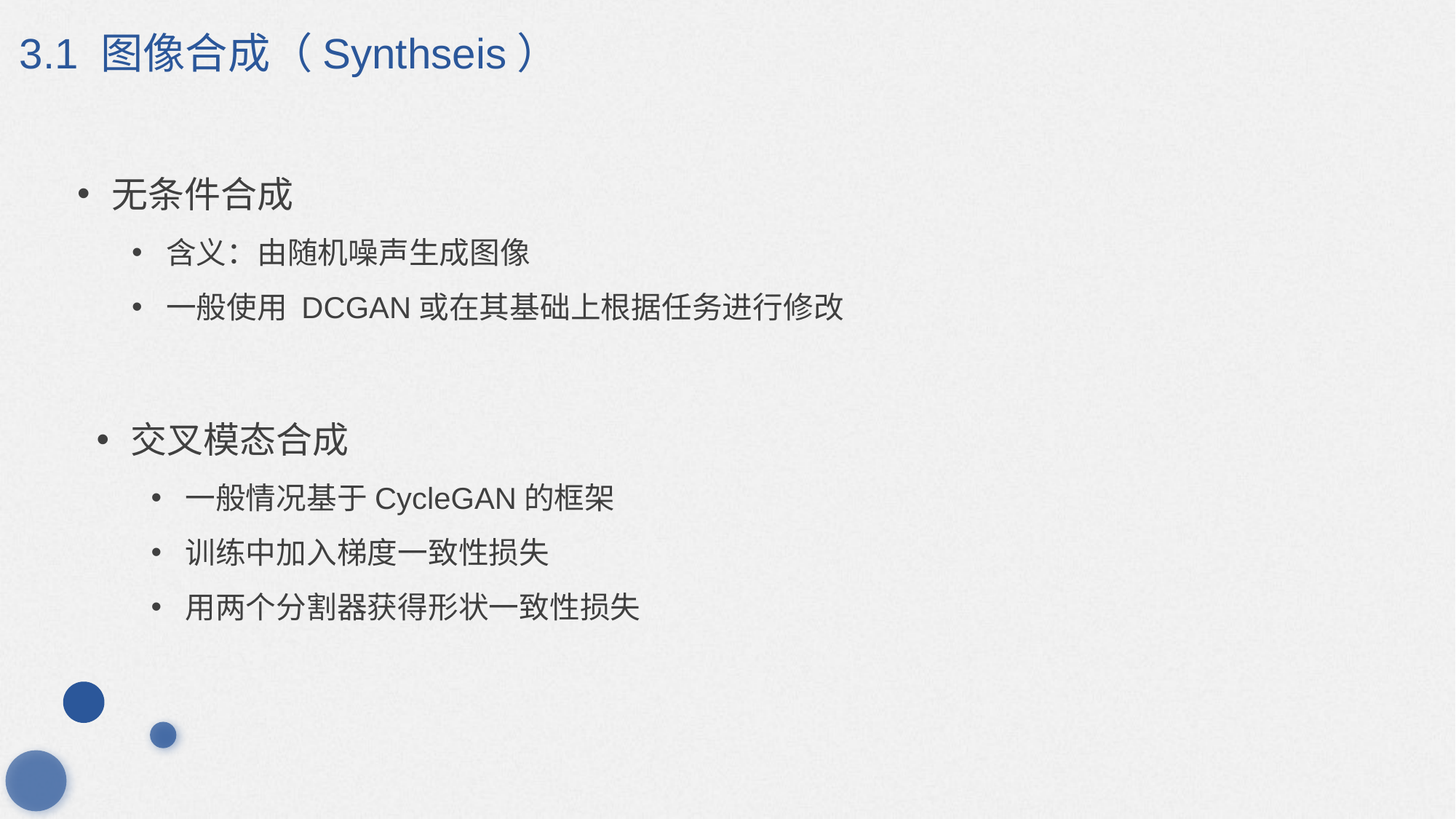

3.1 图像合成（Synthseis）
无条件合成
含义：由随机噪声生成图像
一般使用 DCGAN或在其基础上根据任务进行修改
交叉模态合成
一般情况基于CycleGAN的框架
训练中加入梯度一致性损失
用两个分割器获得形状一致性损失